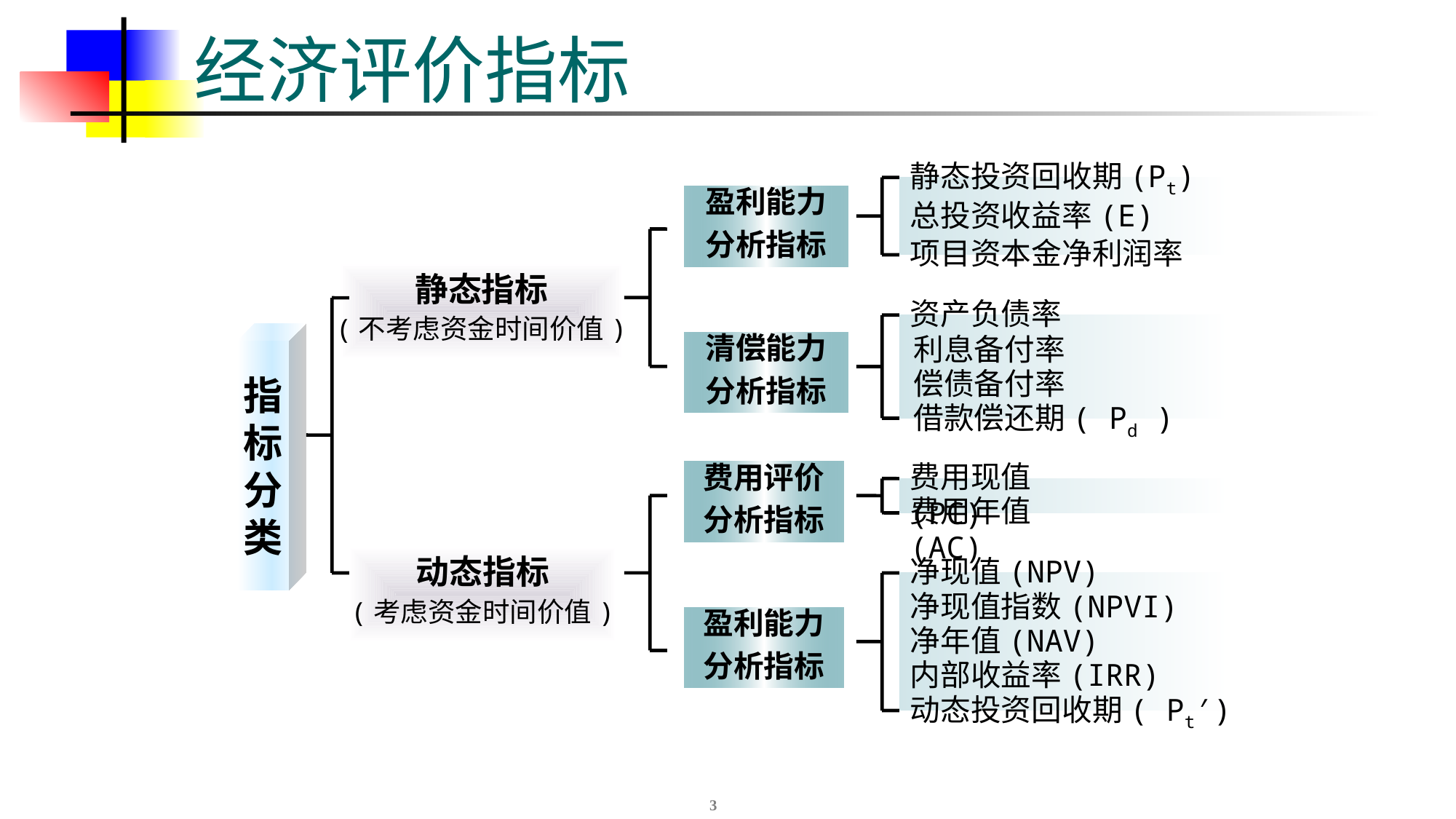

# 经济评价指标
静态投资回收期(Pt)
总投资收益率(E)
项目资本金净利润率

盈利能力
分析指标

静态指标
(不考虑资金时间价值)
资产负债率
利息备付率
偿债备付率
借款偿还期( Pd )

指
标
分
类
清偿能力
分析指标
费用现值(PC)
费用年值(AC)
费用评价
分析指标

动态指标
(考虑资金时间价值)
净现值(NPV)
净现值指数(NPVI)
净年值(NAV)
内部收益率(IRR)
动态投资回收期( Pt′)

盈利能力
分析指标
3